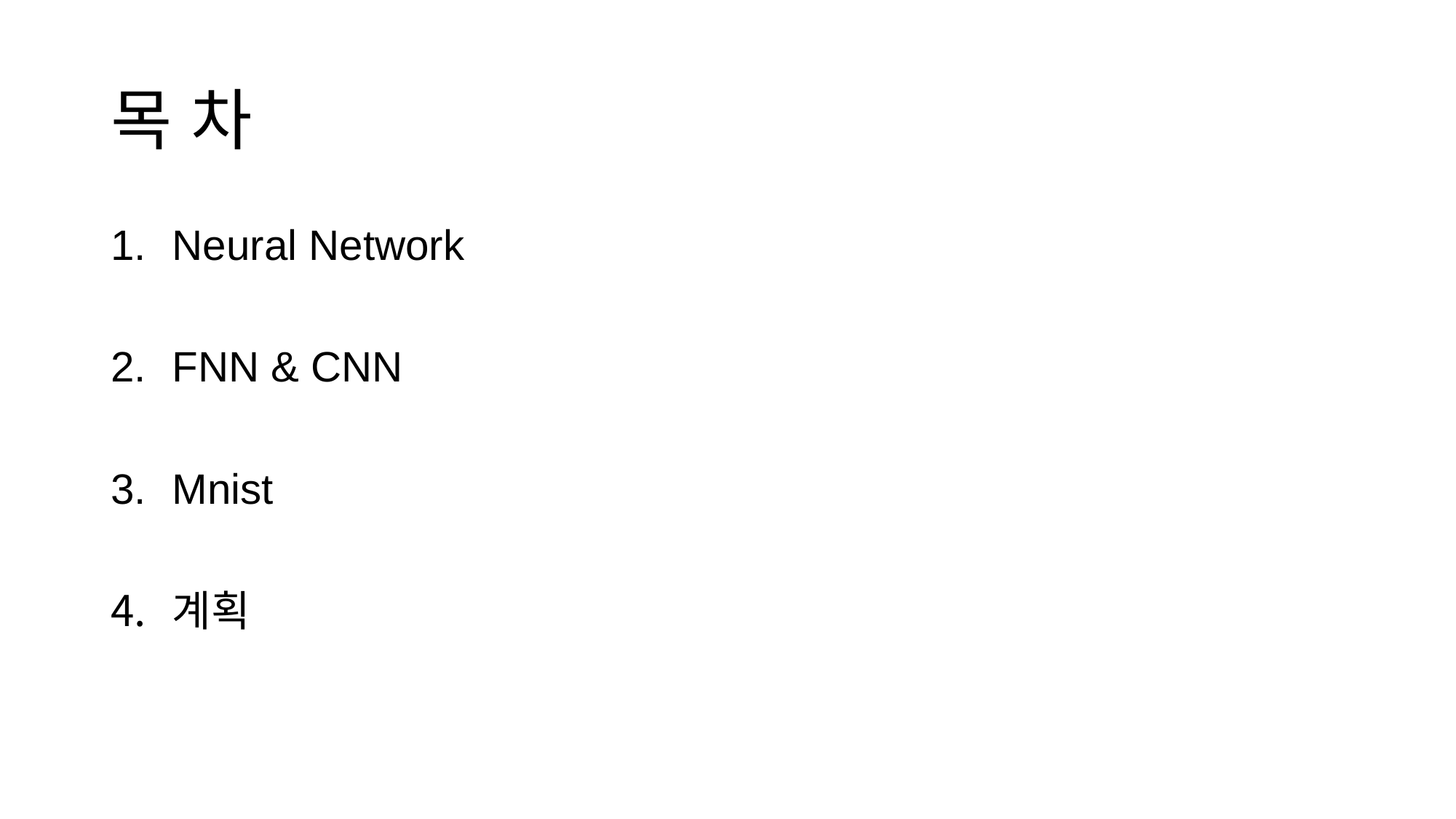

# 목 차
Neural Network

FNN & CNN

Mnist

계획